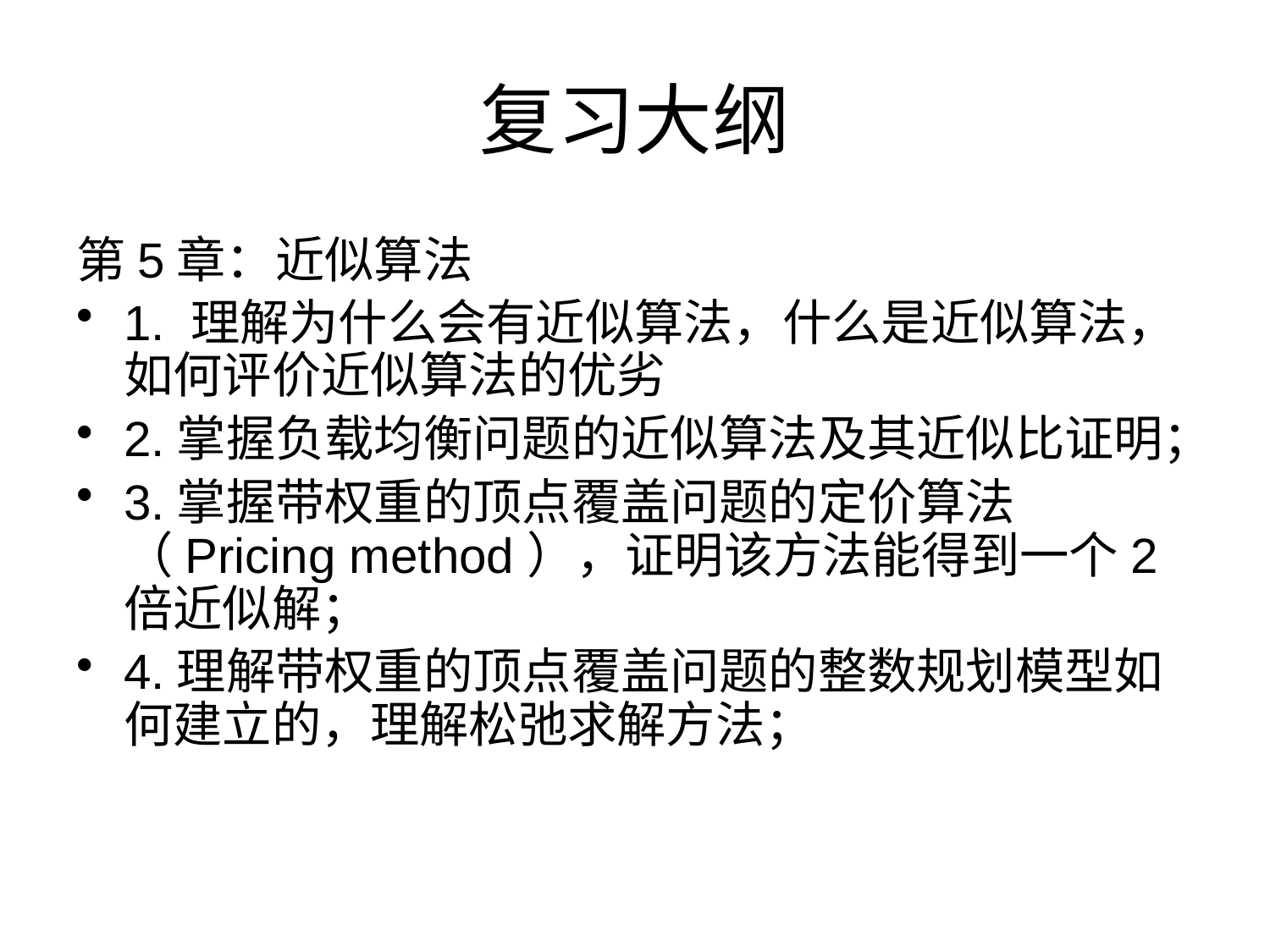

# 复习大纲
第5章：近似算法
1. 理解为什么会有近似算法，什么是近似算法，如何评价近似算法的优劣
2.掌握负载均衡问题的近似算法及其近似比证明；
3.掌握带权重的顶点覆盖问题的定价算法（Pricing method），证明该方法能得到一个2倍近似解；
4.理解带权重的顶点覆盖问题的整数规划模型如何建立的，理解松弛求解方法；